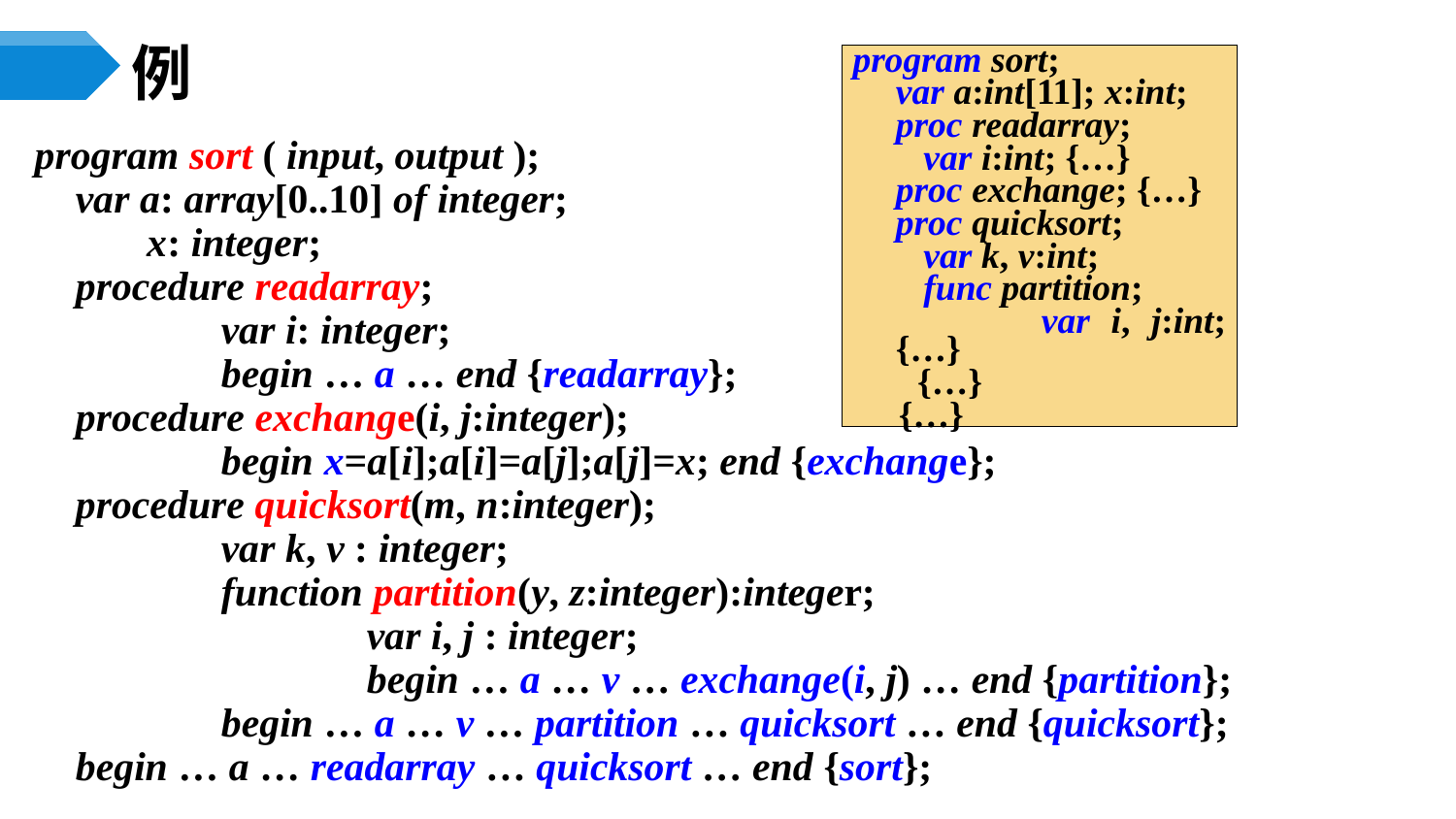

# 例
program sort;
	var a:int[11]; x:int;
   	proc readarray;
	   var i:int; {…}
	proc exchange; {…}
	proc quicksort;
	   var k, v:int;
	   func partition;
		var i, j:int; {…}
       {…}
     {…}
program sort ( input, output );
	var a: array[0..10] of integer;
           x: integer;
   	procedure readarray;
		var i: integer;
		begin … a … end {readarray};
	procedure exchange(i, j:integer);
		begin x=a[i];a[i]=a[j];a[j]=x; end {exchange};
	procedure quicksort(m, n:integer);
		var k, v : integer;
		function partition(y, z:integer):integer;
			var i, j : integer;
			begin … a … v … exchange(i, j) … end {partition};
		begin … a … v … partition … quicksort … end {quicksort};
	begin … a … readarray … quicksort … end {sort};